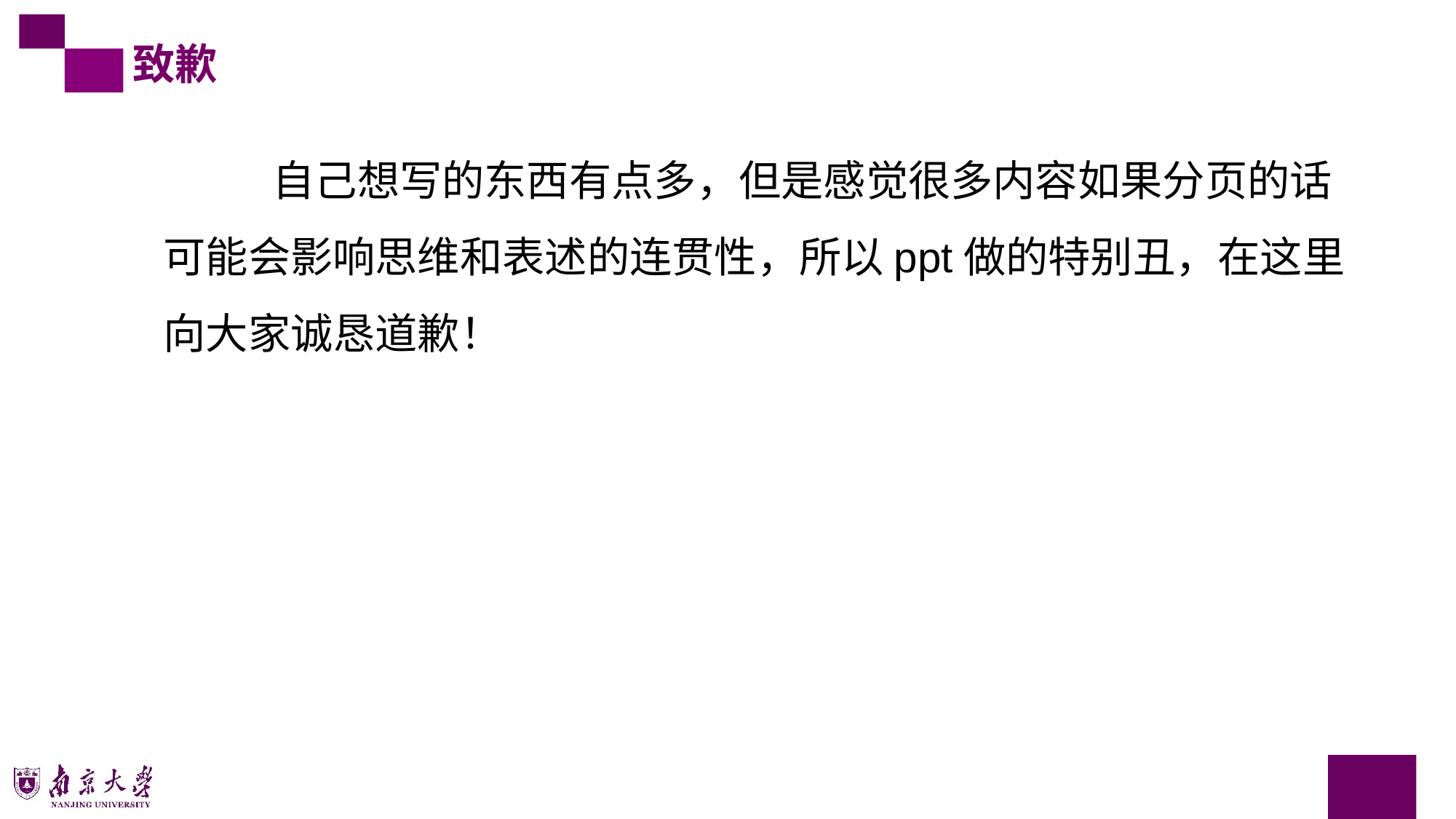

致歉
	自己想写的东西有点多，但是感觉很多内容如果分页的话可能会影响思维和表述的连贯性，所以ppt做的特别丑，在这里向大家诚恳道歉！
22